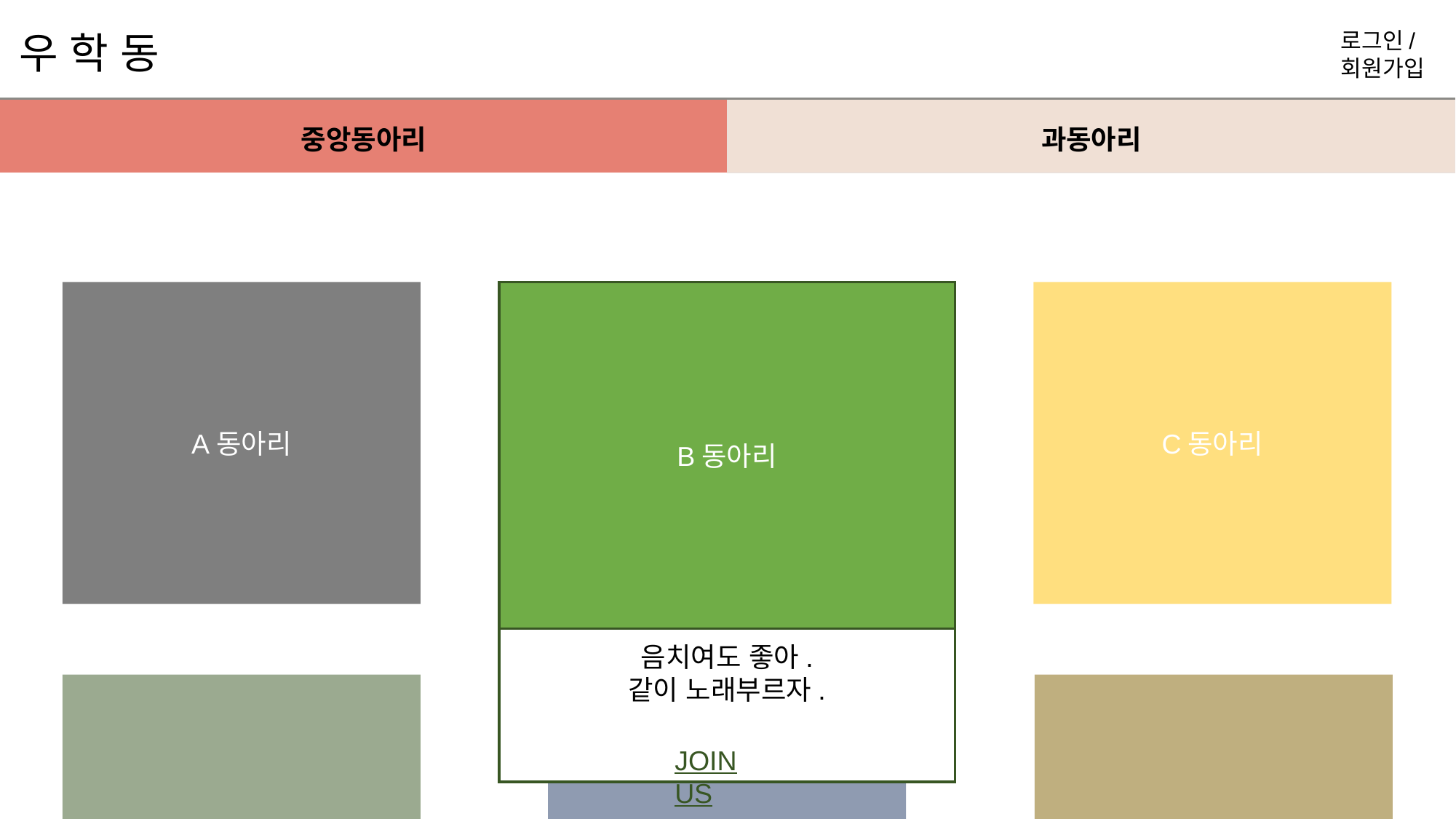

우 학 동
로그인/
회원가입
| 중앙동아리 | 과동아리 |
| --- | --- |
B동아리
C동아리
A동아리
음치여도 좋아.
같이 노래부르자.

D동아리
E동아리
F동아리
JOIN US